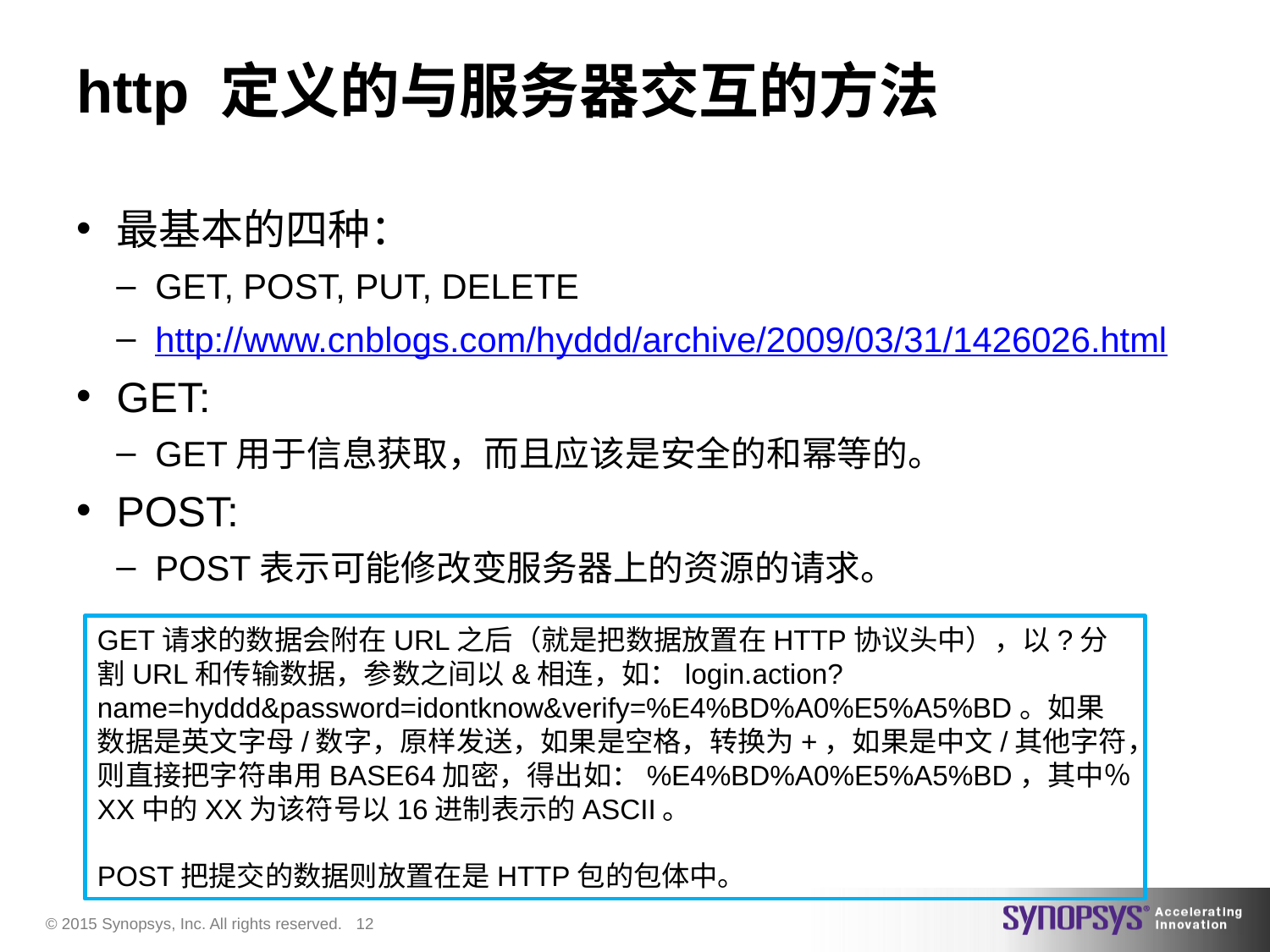

# http 定义的与服务器交互的方法
最基本的四种：
GET, POST, PUT, DELETE
http://www.cnblogs.com/hyddd/archive/2009/03/31/1426026.html
GET:
GET用于信息获取，而且应该是安全的和幂等的。
POST:
POST表示可能修改变服务器上的资源的请求。
GET请求的数据会附在URL之后（就是把数据放置在HTTP协议头中），以?分割URL和传输数据，参数之间以&相连，如：login.action?name=hyddd&password=idontknow&verify=%E4%BD%A0%E5%A5%BD。如果数据是英文字母/数字，原样发送，如果是空格，转换为+，如果是中文/其他字符，则直接把字符串用BASE64加密，得出如：%E4%BD%A0%E5%A5%BD，其中％XX中的XX为该符号以16进制表示的ASCII。

POST把提交的数据则放置在是HTTP包的包体中。